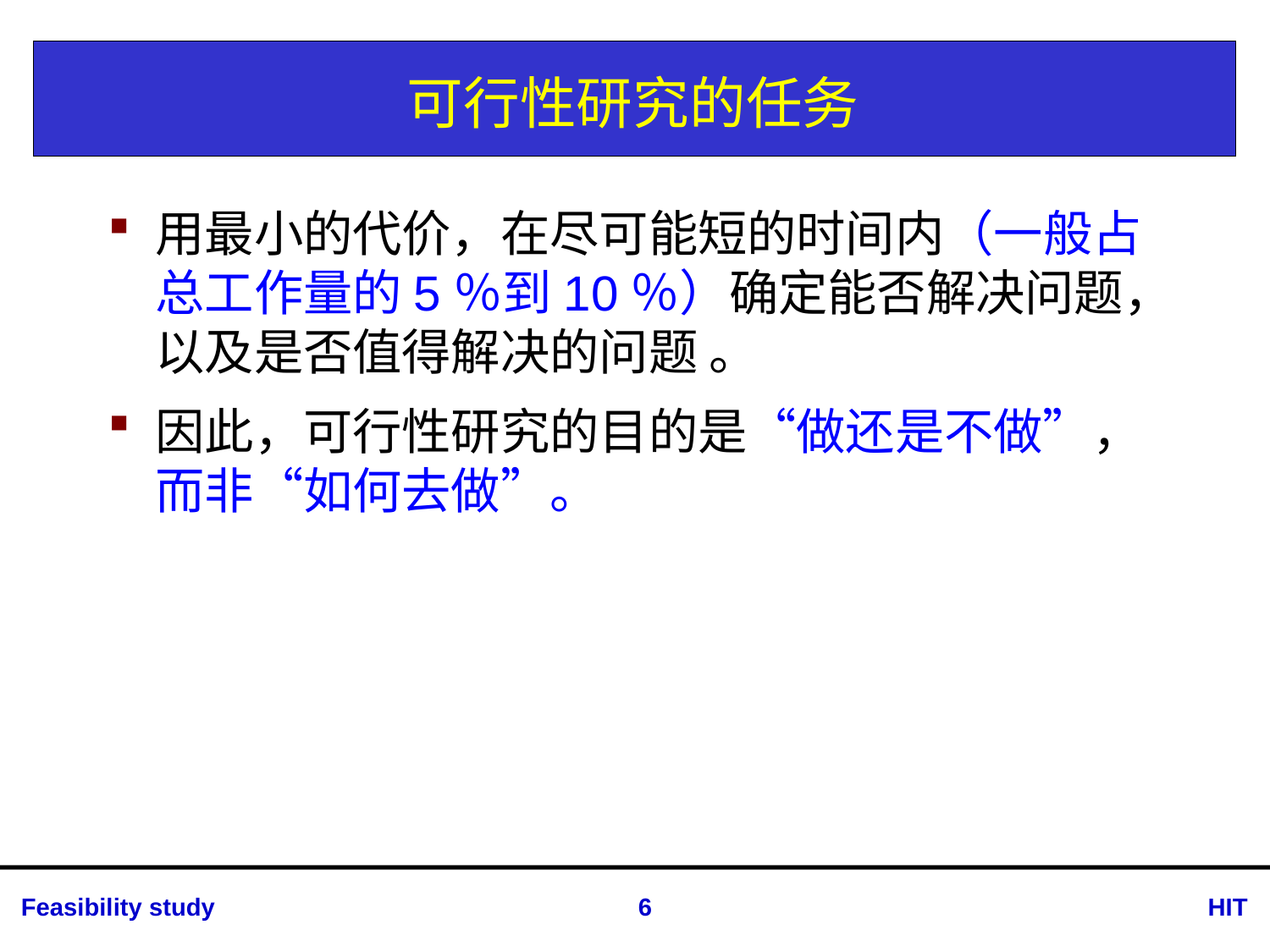

# 可行性研究的任务
用最小的代价，在尽可能短的时间内（一般占总工作量的5％到10％）确定能否解决问题，以及是否值得解决的问题 。
因此，可行性研究的目的是“做还是不做”，而非“如何去做”。